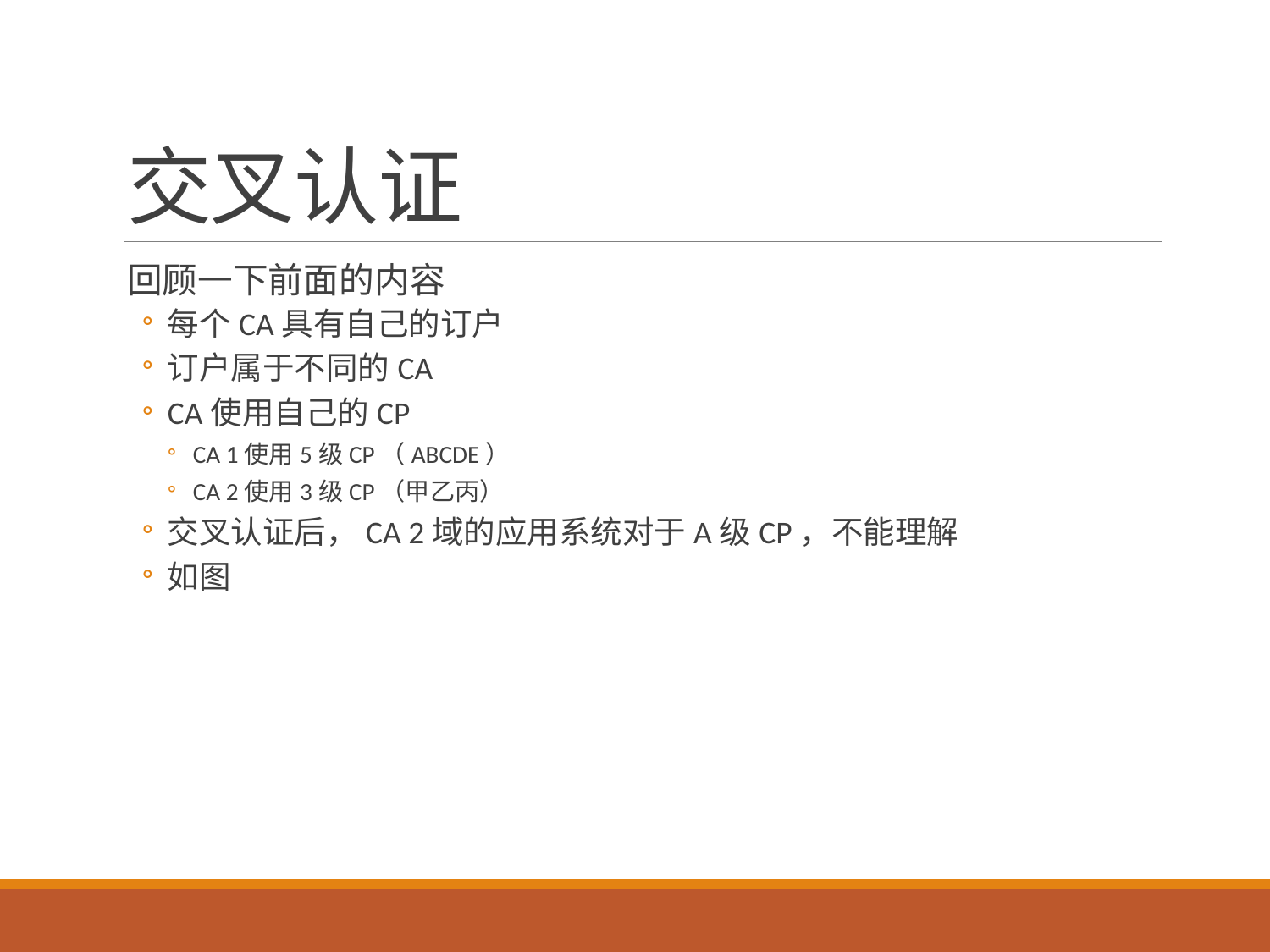

# 交叉认证
回顾一下前面的内容
每个CA具有自己的订户
订户属于不同的CA
CA使用自己的CP
CA 1使用5级CP（ABCDE）
CA 2使用3级CP（甲乙丙）
交叉认证后，CA 2域的应用系统对于A级CP，不能理解
如图
96